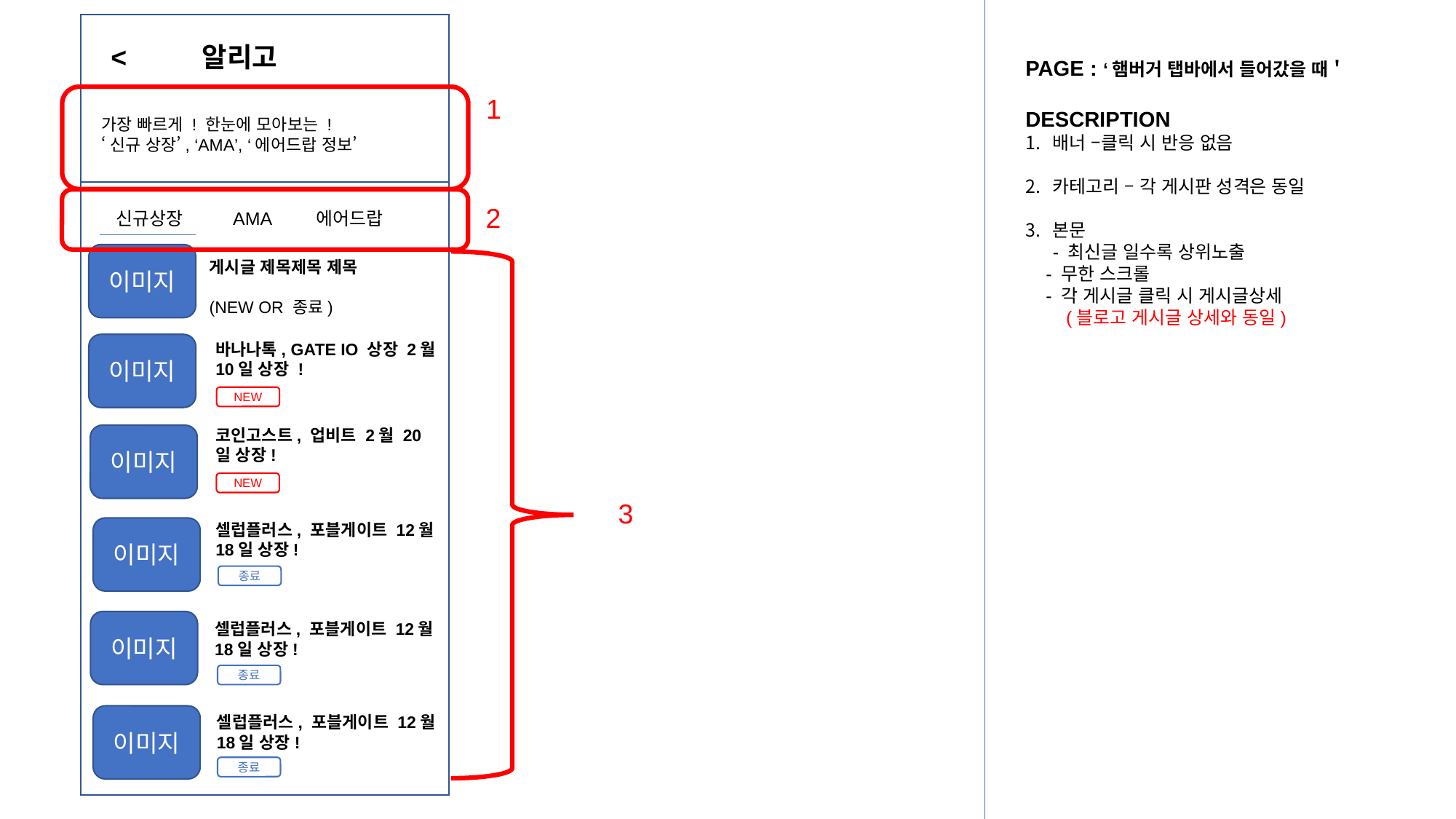

<         알리고
#
PAGE : ‘햄버거 탭바에서 들어갔을 때＇

DESCRIPTION
배너 –클릭 시 반응 없음

카테고리 – 각 게시판 성격은 동일

본문
- 최신글 일수록 상위노출
    - 무한 스크롤
    - 각 게시글 클릭 시 게시글상세
        (블로고 게시글 상세와 동일)

1
가장 빠르게 ! 한눈에 모아보는 !
‘신규 상장’, ‘AMA’, ‘에어드랍 정보’

2
  신규상장         AMA        에어드랍

이미지
게시글 제목제목 제목

(NEW OR 종료)

바나나톡, GATE IO 상장 2월 10일 상장 !
이미지
NEW
코인고스트, 업비트 2월 20일 상장!

이미지
NEW
3
셀럽플러스, 포블게이트 12월 18일 상장!

이미지
종료
이미지
셀럽플러스, 포블게이트 12월 18일 상장!

종료
이미지
셀럽플러스, 포블게이트 12월 18일 상장!

종료